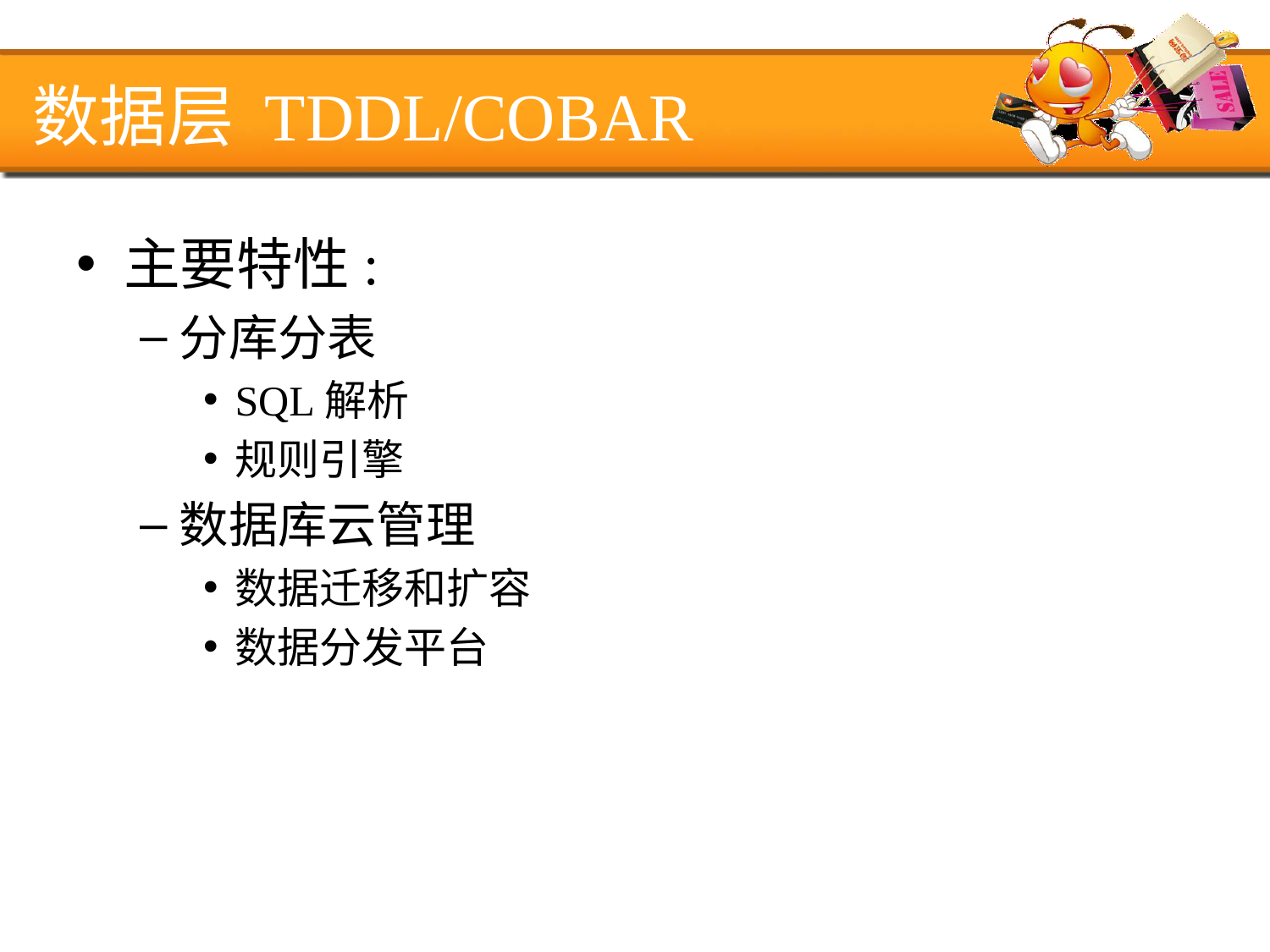

# 数据层 TDDL/COBAR
主要特性:
分库分表
SQL解析
规则引擎
数据库云管理
数据迁移和扩容
数据分发平台